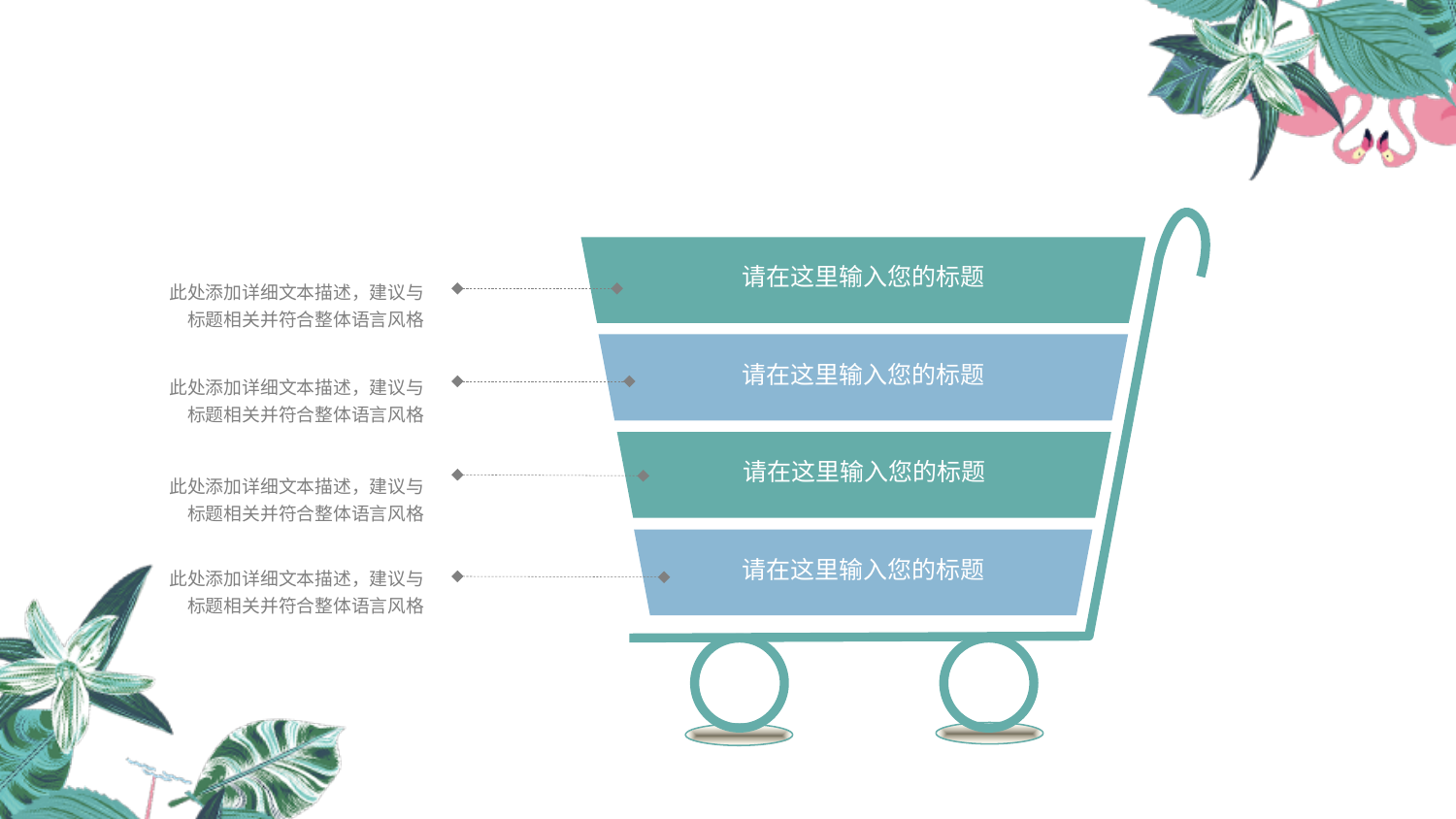

请在这里输入您的标题
此处添加详细文本描述，建议与标题相关并符合整体语言风格
请在这里输入您的标题
此处添加详细文本描述，建议与标题相关并符合整体语言风格
请在这里输入您的标题
此处添加详细文本描述，建议与标题相关并符合整体语言风格
请在这里输入您的标题
此处添加详细文本描述，建议与标题相关并符合整体语言风格